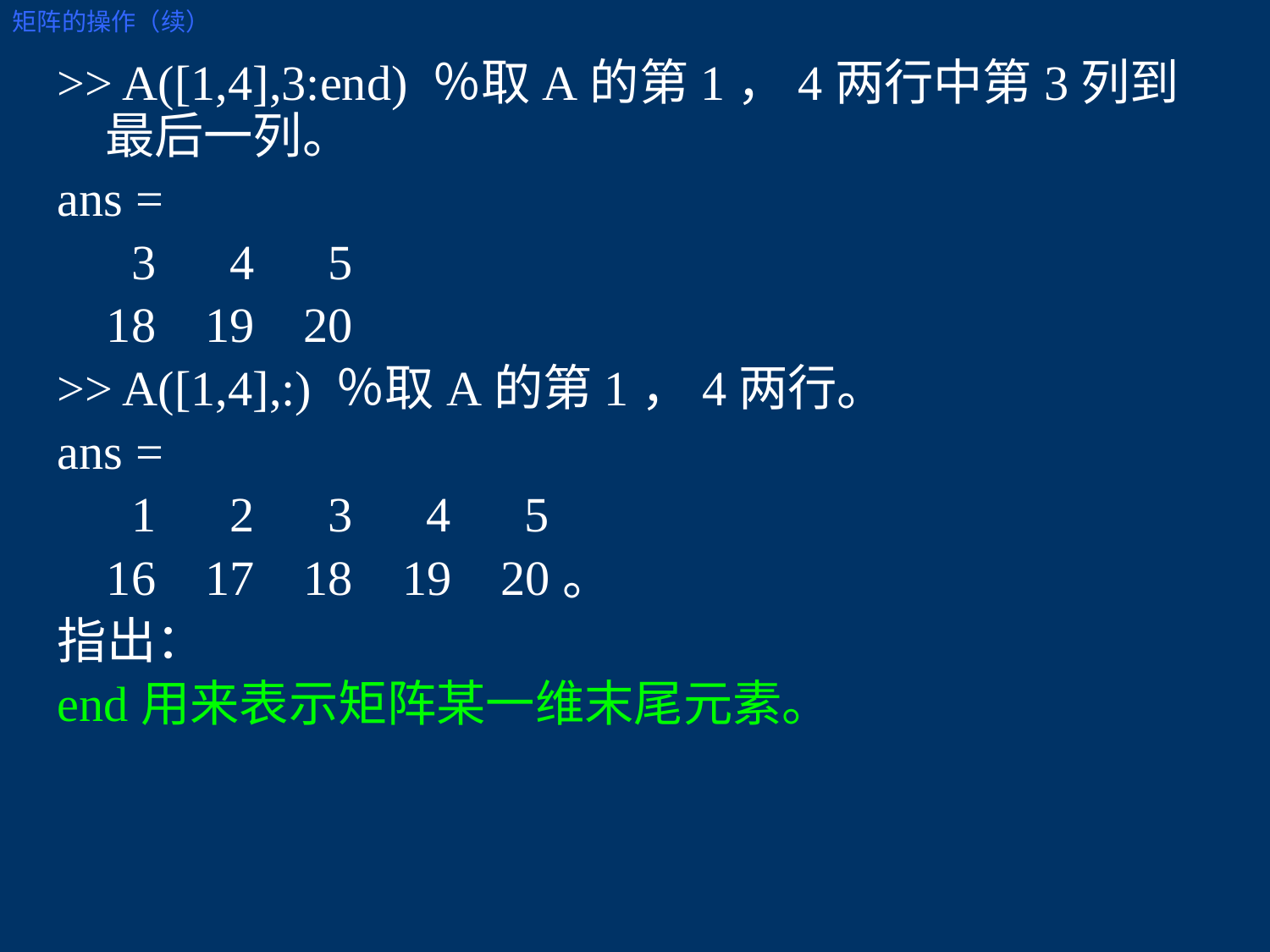

矩阵的操作（续）
>> A([1,4],3:end) ％取A的第1，4两行中第3列到最后一列。
ans =
      3      4      5
    18    19    20
>> A([1,4],:) ％取A的第1，4两行。
ans =
      1      2      3      4      5
    16    17    18    19    20。
指出：
end用来表示矩阵某一维末尾元素。